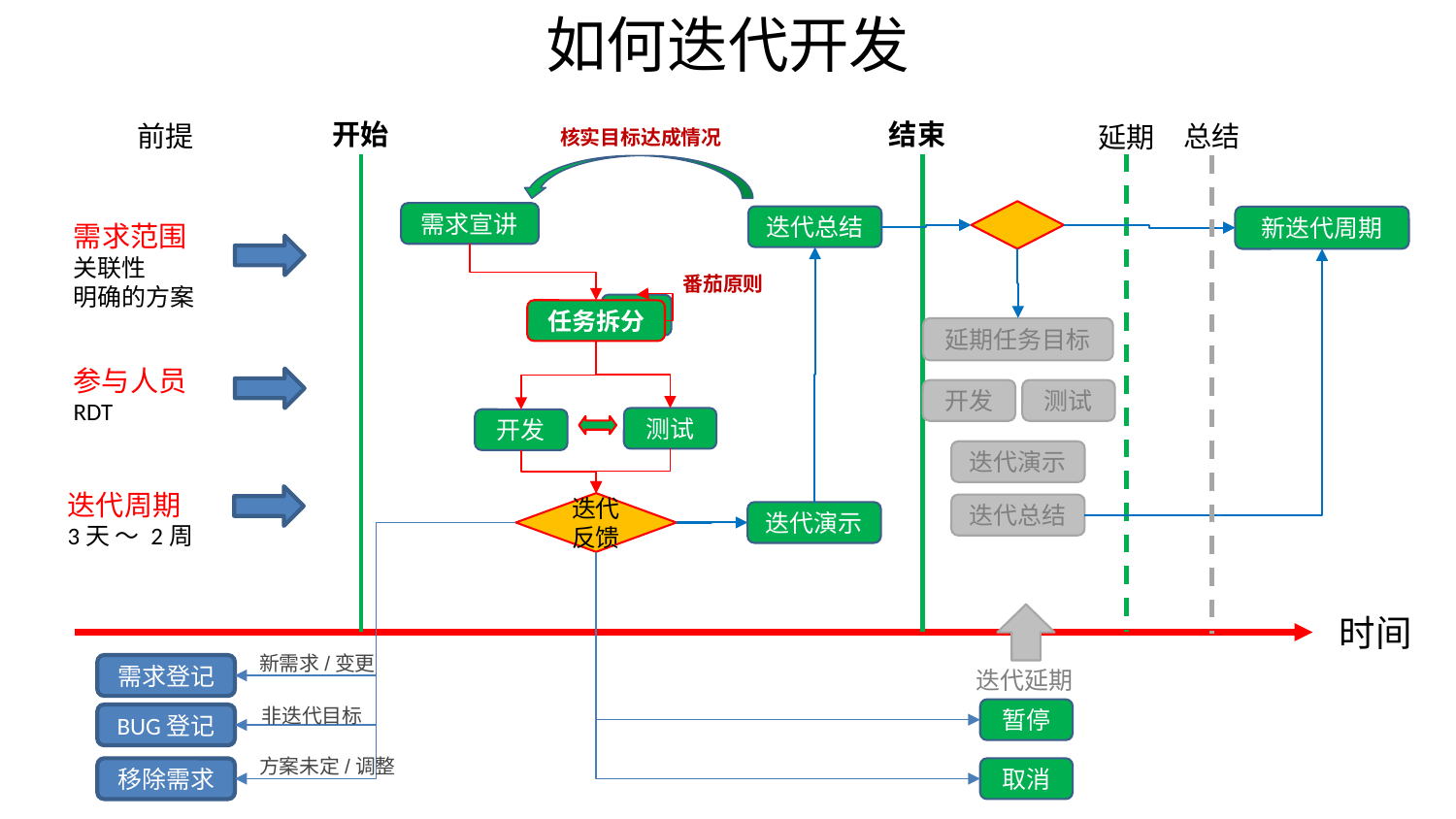

如何迭代开发
开始
结束
总结
前提
延期
核实目标达成情况

需求宣讲
迭代总结
新迭代周期
需求范围
关联性
明确的方案

番茄原则

任务拆分
延期任务目标
参与人员
RDT

开发
测试
测试
开发

迭代演示
迭代周期
3天 ～ 2周

迭代反馈
迭代总结
迭代演示
时间

新需求/变更
需求登记
迭代延期
非迭代目标
暂停
BUG登记
方案未定/调整
移除需求
取消